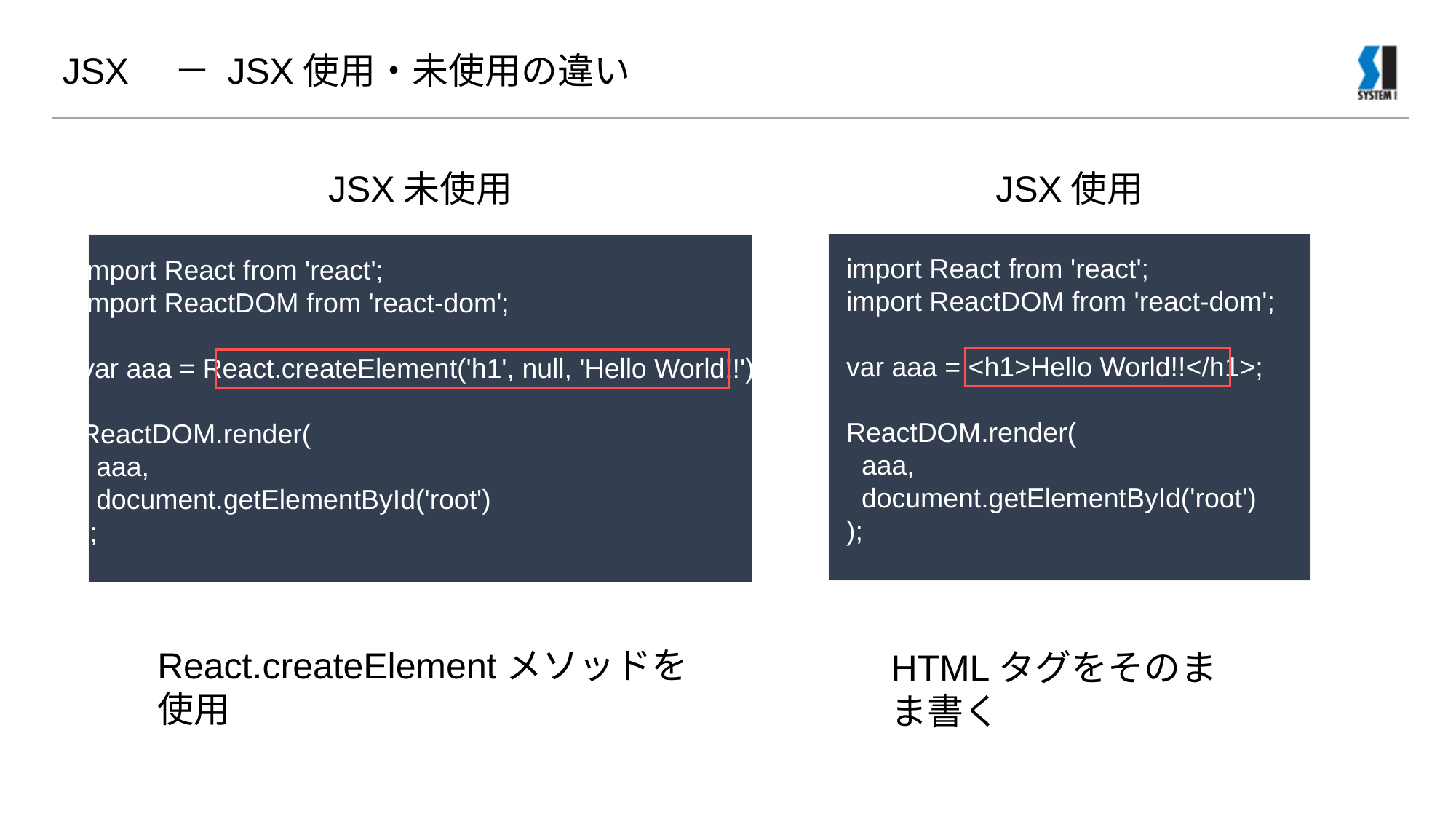

# JSX　－ JSX使用・未使用の違い
JSX使用
JSX未使用

import React from 'react';
import ReactDOM from 'react-dom';

var aaa = <h1>Hello World!!</h1>;

ReactDOM.render(
  aaa,
  document.getElementById('root')
);
import React from 'react';
import ReactDOM from 'react-dom';

var aaa = React.createElement('h1', null, 'Hello World!!');

ReactDOM.render(
  aaa,
  document.getElementById('root')
);

React.createElementメソッドを使用
HTMLタグをそのまま書く